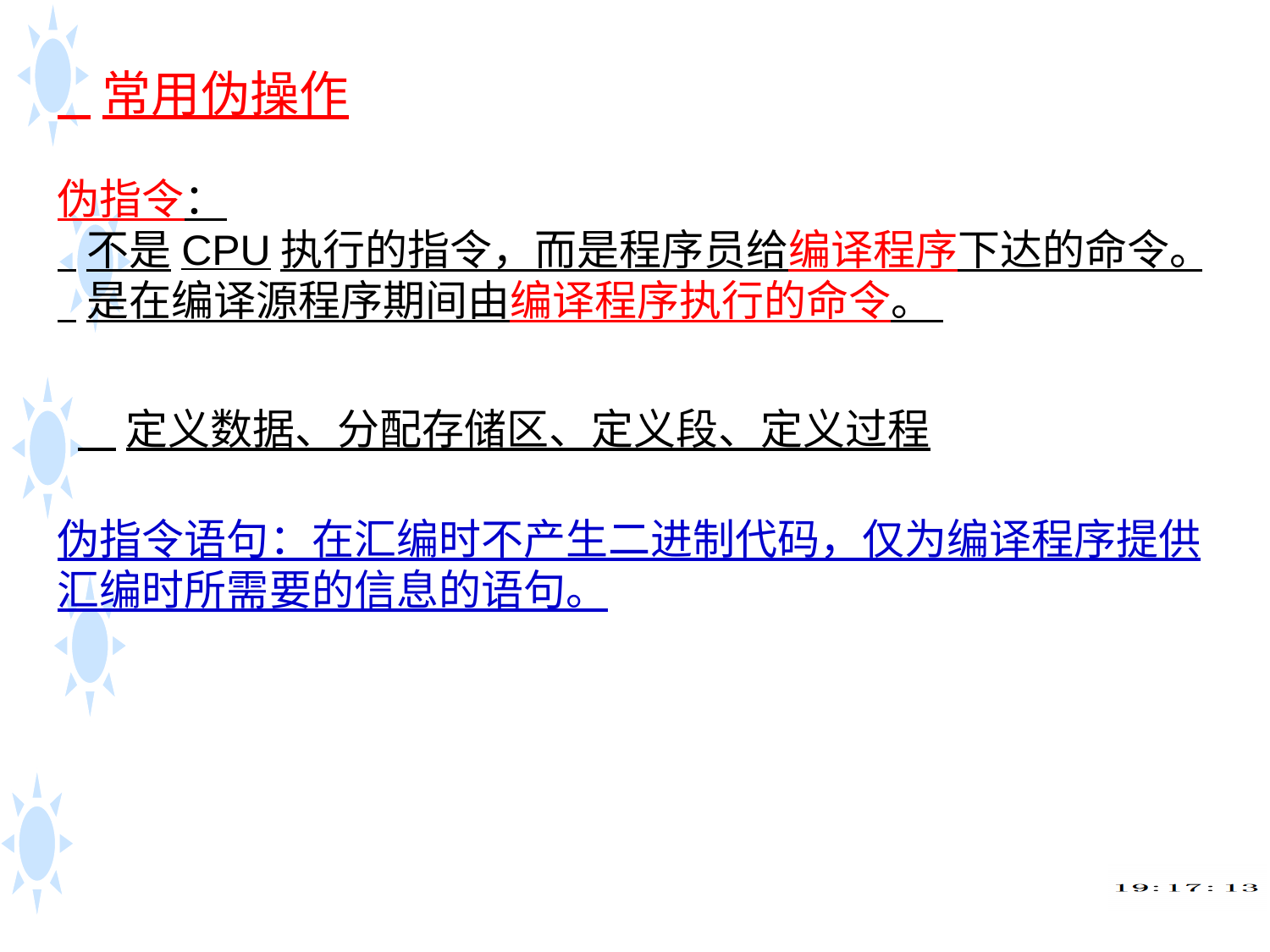

常用伪操作
伪指令：
  不是CPU执行的指令，而是程序员给编译程序下达的命令。
  是在编译源程序期间由编译程序执行的命令。
    定义数据、分配存储区、定义段、定义过程
伪指令语句：在汇编时不产生二进制代码，仅为编译程序提供
汇编时所需要的信息的语句。
56